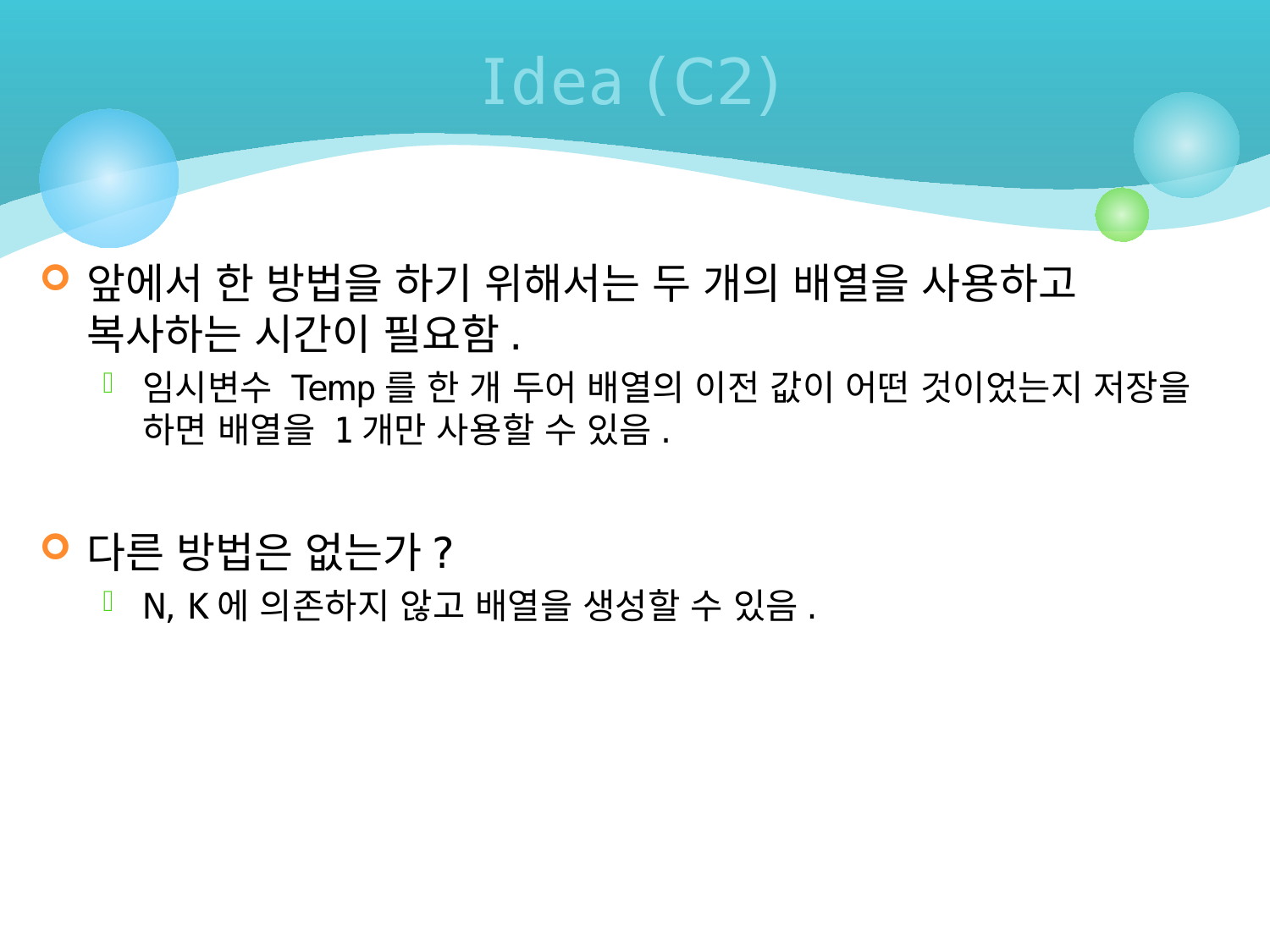

# Idea (C2)
앞에서 한 방법을 하기 위해서는 두 개의 배열을 사용하고 복사하는 시간이 필요함.
임시변수 Temp를 한 개 두어 배열의 이전 값이 어떤 것이었는지 저장을 하면 배열을 1개만 사용할 수 있음.

다른 방법은 없는가?
N, K에 의존하지 않고 배열을 생성할 수 있음.